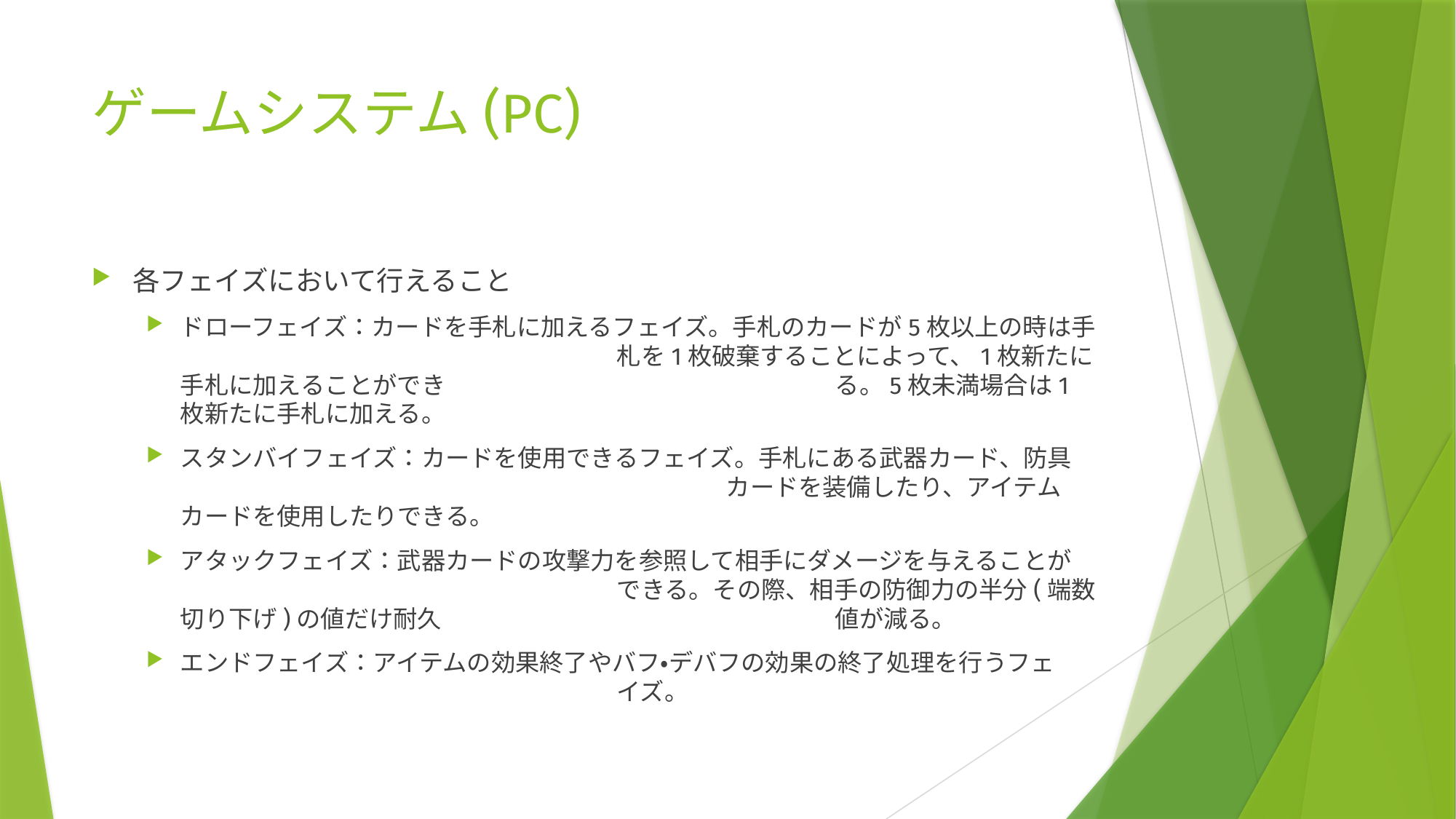

# ゲームシステム(PC)
各フェイズにおいて行えること
ドローフェイズ：カードを手札に加えるフェイズ。手札のカードが5枚以上の時は手				札を1枚破棄することによって、1枚新たに手札に加えることができ				る。5枚未満場合は1枚新たに手札に加える。
スタンバイフェイズ：カードを使用できるフェイズ。手札にある武器カード、防具					カードを装備したり、アイテムカードを使用したりできる。
アタックフェイズ：武器カードの攻撃力を参照して相手にダメージを与えることが				できる。その際、相手の防御力の半分(端数切り下げ)の値だけ耐久				値が減る。
エンドフェイズ：アイテムの効果終了やバフ・デバフの効果の終了処理を行うフェ				イズ。